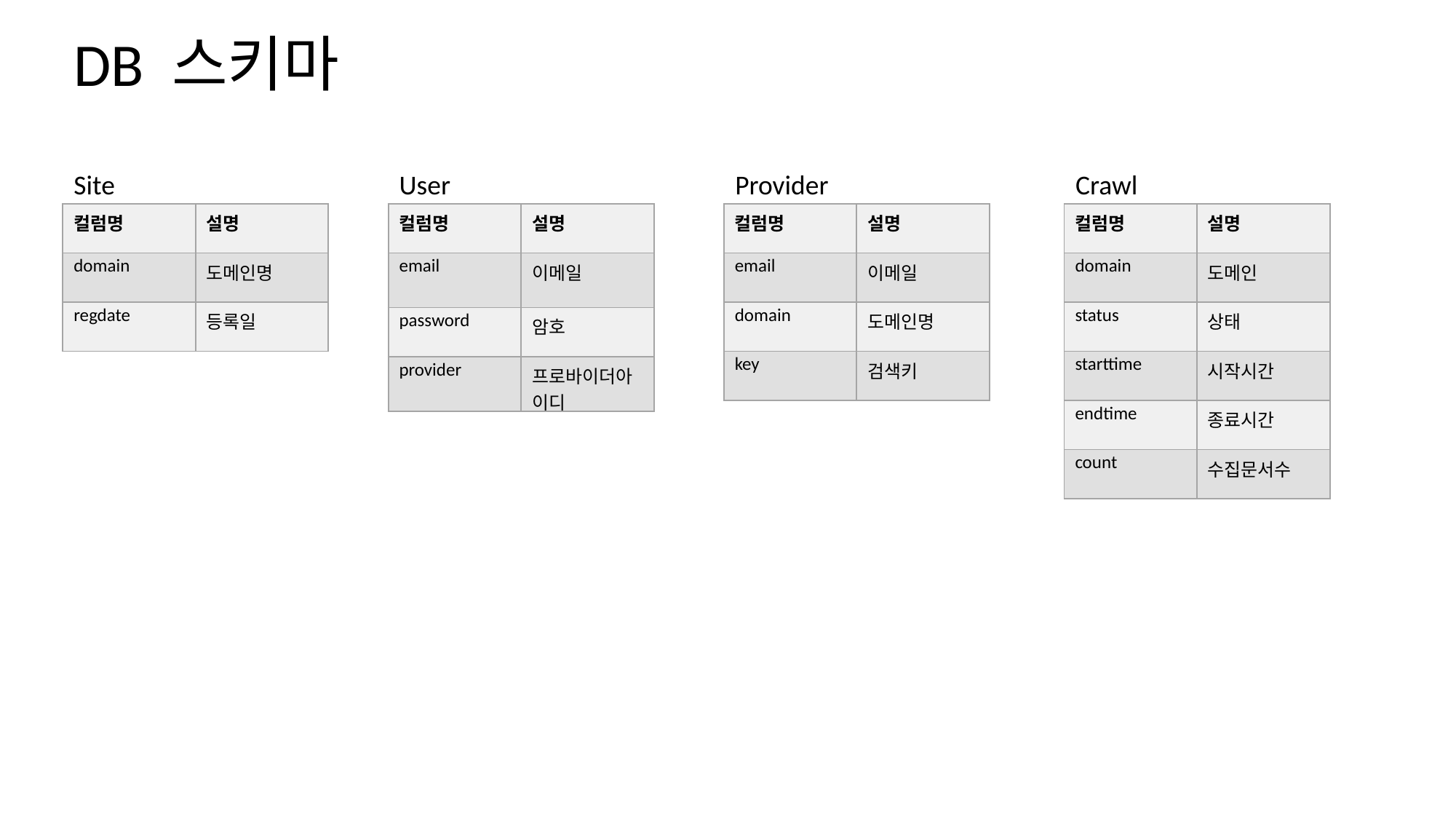

# DB 스키마
Site
User
Provider
Crawl
| 컬럼명 | 설명 |
| --- | --- |
| domain | 도메인명 |
| regdate | 등록일 |
| 컬럼명 | 설명 |
| --- | --- |
| email | 이메일 |
| password | 암호 |
| provider | 프로바이더아이디 |
| 컬럼명 | 설명 |
| --- | --- |
| email | 이메일 |
| domain | 도메인명 |
| key | 검색키 |
| 컬럼명 | 설명 |
| --- | --- |
| domain | 도메인 |
| status | 상태 |
| starttime | 시작시간 |
| endtime | 종료시간 |
| count | 수집문서수 |